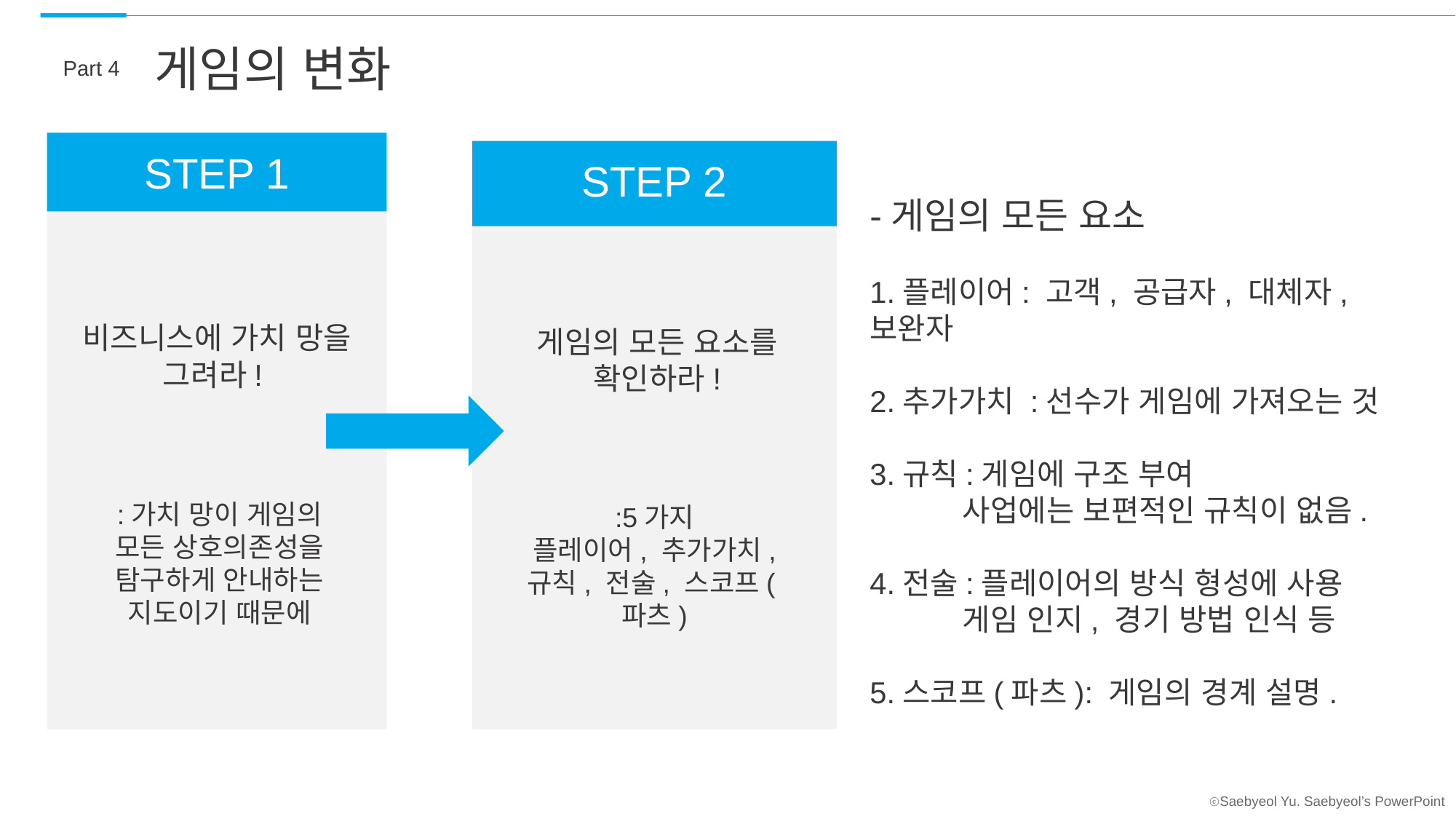

게임의 변화
Part 4

STEP 1

STEP 2
-게임의 모든 요소

1.플레이어: 고객, 공급자, 대체자, 보완자

2.추가가치 :선수가 게임에 가져오는 것

3.규칙:게임에 구조 부여
          사업에는 보편적인 규칙이 없음.

4.전술:플레이어의 방식 형성에 사용
          게임 인지, 경기 방법 인식 등

5.스코프(파츠): 게임의 경계 설명.
비즈니스에 가치 망을
그려라!
게임의 모든 요소를
확인하라!

:가치 망이 게임의
모든 상호의존성을
탐구하게 안내하는
지도이기 때문에
:5가지
플레이어, 추가가치, 규칙, 전술, 스코프(파츠)